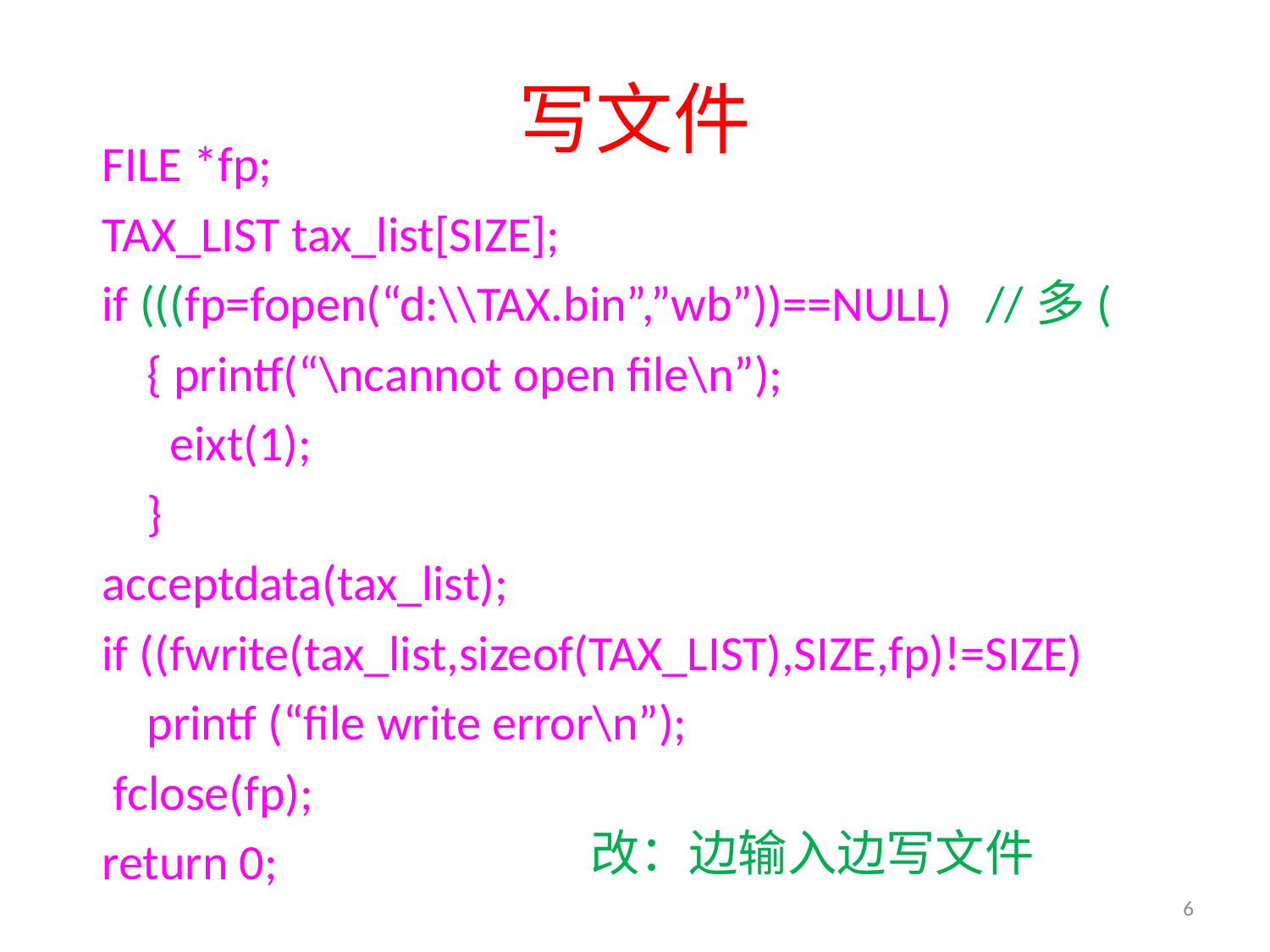

# 写文件
FILE *fp;
TAX_LIST tax_list[SIZE];
if (((fp=fopen(“d:\\TAX.bin”,”wb”))==NULL)   //多(
    { printf(“\ncannot open file\n”);
      eixt(1);
    }
acceptdata(tax_list);
if ((fwrite(tax_list,sizeof(TAX_LIST),SIZE,fp)!=SIZE)
    printf (“file write error\n”);
 fclose(fp);
return 0;
改：边输入边写文件
6